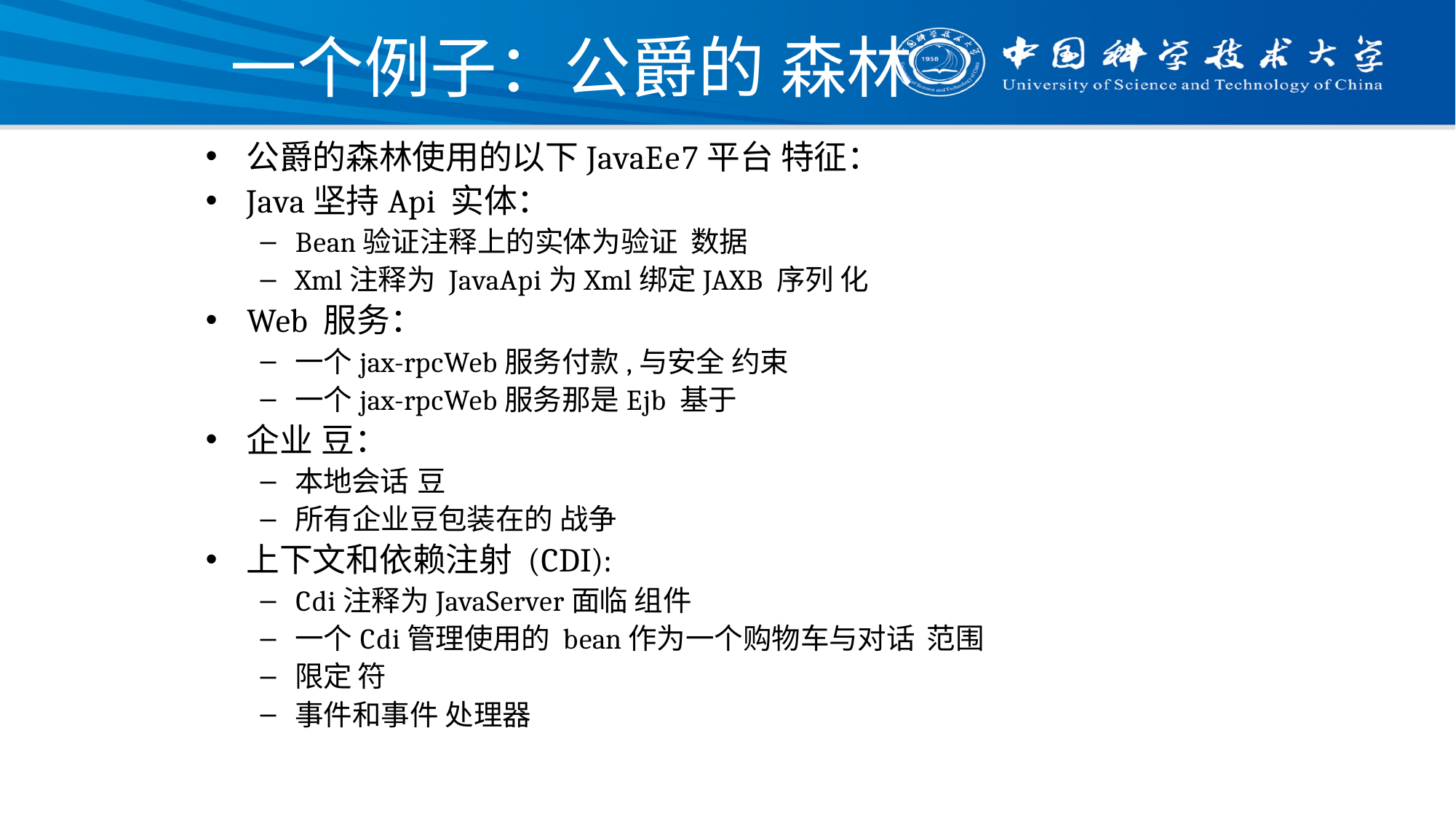

# 一个例子：公爵的 森林
公爵的森林使用的以下JavaEe7平台 特征：
Java坚持Api 实体：
Bean验证注释上的实体为验证 数据
Xml注释为 JavaApi为Xml绑定JAXB 序列 化
Web 服务：
一个jax-rpcWeb服务付款,与安全 约束
一个jax-rpcWeb服务那是Ejb 基于
企业 豆：
本地会话 豆
所有企业豆包装在的 战争
上下文和依赖注射 (CDI):
Cdi注释为JavaServer面临 组件
一个Cdi管理使用的 bean作为一个购物车与对话 范围
限定 符
事件和事件 处理器